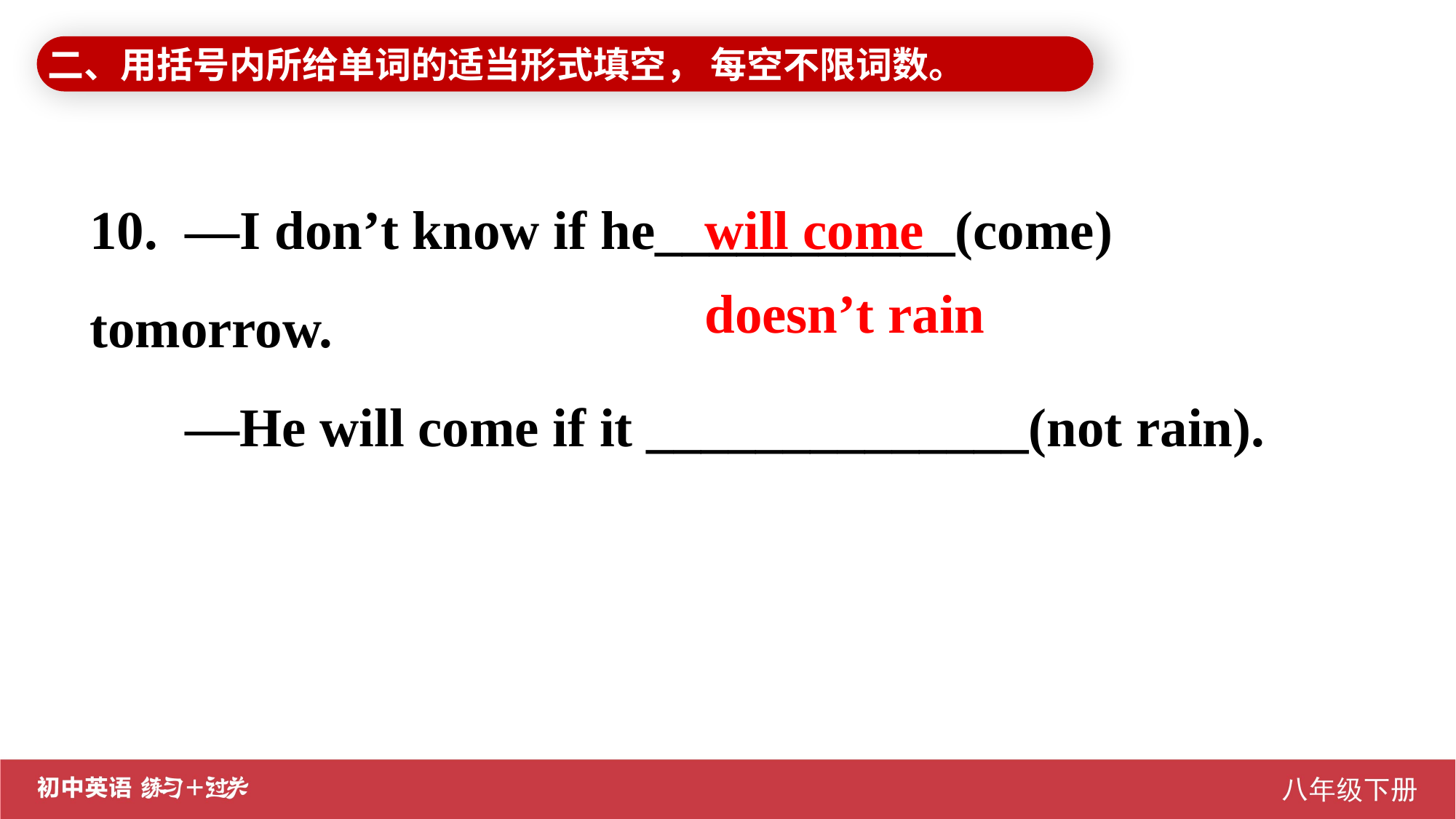

二、用括号内所给单词的适当形式填空， 每空不限词数。
10.  —I don’t know if he___________(come) tomorrow.
       —He will come if it ______________(not rain).
will come
doesn’t rain